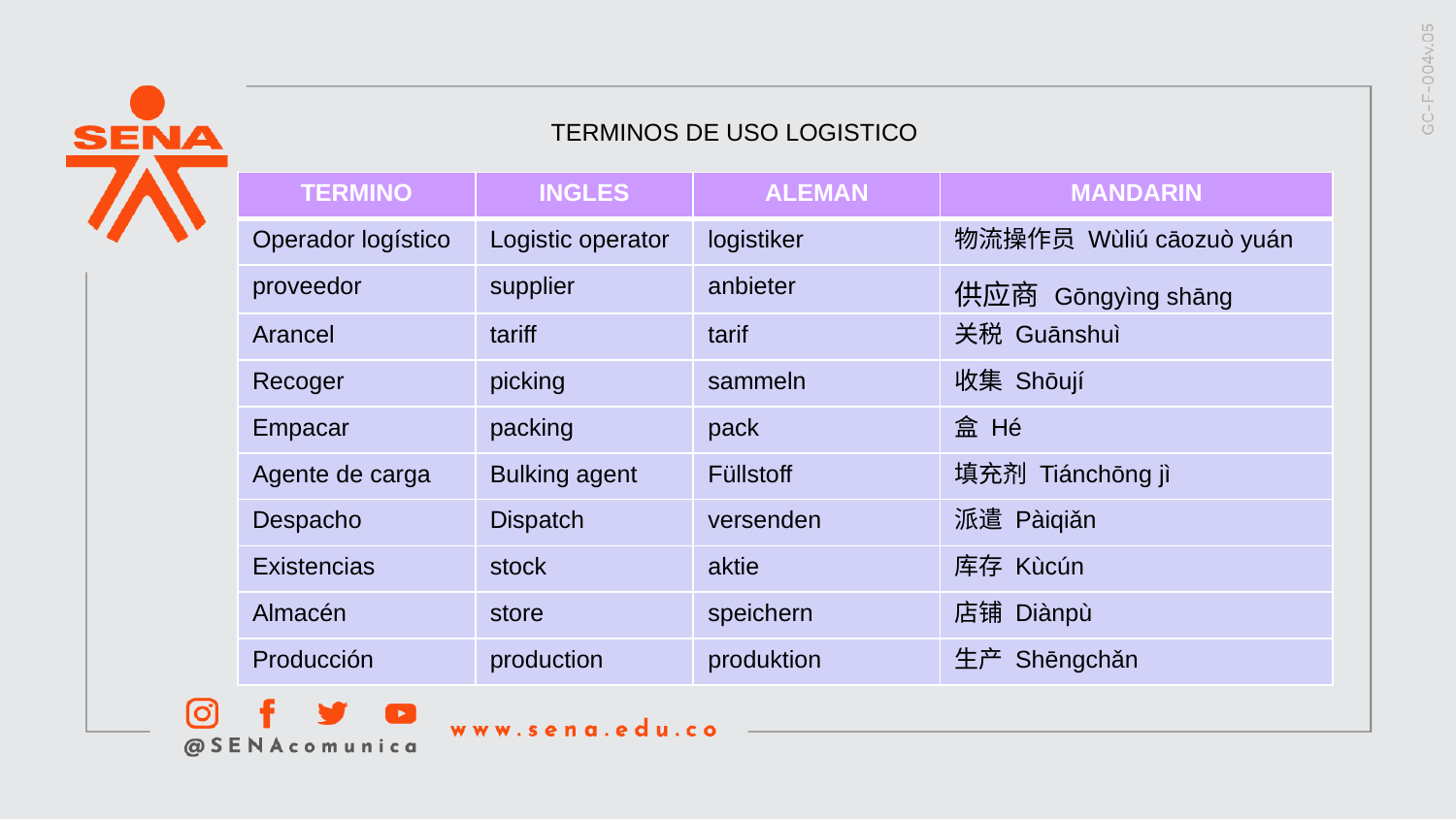

TERMINOS DE USO LOGISTICO
| TERMINO | INGLES | ALEMAN | MANDARIN |
| --- | --- | --- | --- |
| Operador logístico | Logistic operator | logistiker | 物流操作员 Wùliú cāozuò yuán |
| proveedor | supplier | anbieter | 供应商 Gōngyìng shāng |
| Arancel | tariff | tarif | 关税 Guānshuì |
| Recoger | picking | sammeln | 收集 Shōují |
| Empacar | packing | pack | 盒 Hé |
| Agente de carga | Bulking agent | Füllstoff | 填充剂 Tiánchōng jì |
| Despacho | Dispatch | versenden | 派遣 Pàiqiǎn |
| Existencias | stock | aktie | 库存 Kùcún |
| Almacén | store | speichern | 店铺 Diànpù |
| Producción | production | produktion | 生产 Shēngchǎn |